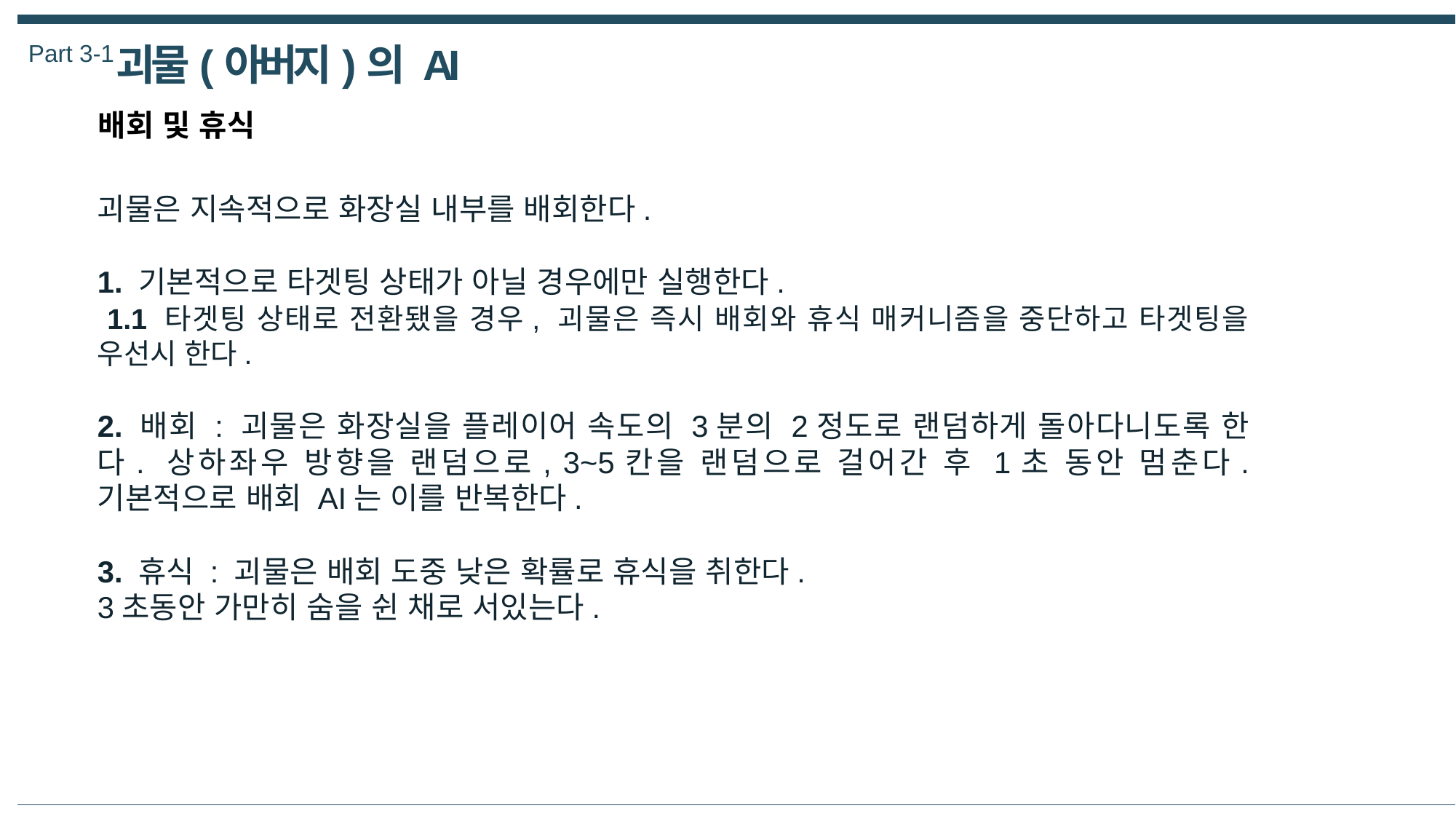

Part 3-1
괴물(아버지)의 AI
배회 및 휴식
괴물은 지속적으로 화장실 내부를 배회한다.

1. 기본적으로 타겟팅 상태가 아닐 경우에만 실행한다.
 1.1 타겟팅 상태로 전환됐을 경우, 괴물은 즉시 배회와 휴식 매커니즘을 중단하고 타겟팅을 우선시 한다.

2. 배회 : 괴물은 화장실을 플레이어 속도의 3분의 2정도로 랜덤하게 돌아다니도록 한다. 상하좌우 방향을 랜덤으로, 3~5칸을 랜덤으로 걸어간 후 1초 동안 멈춘다. 기본적으로 배회 AI는 이를 반복한다.

3. 휴식 : 괴물은 배회 도중 낮은 확률로 휴식을 취한다.
3초동안 가만히 숨을 쉰 채로 서있는다.